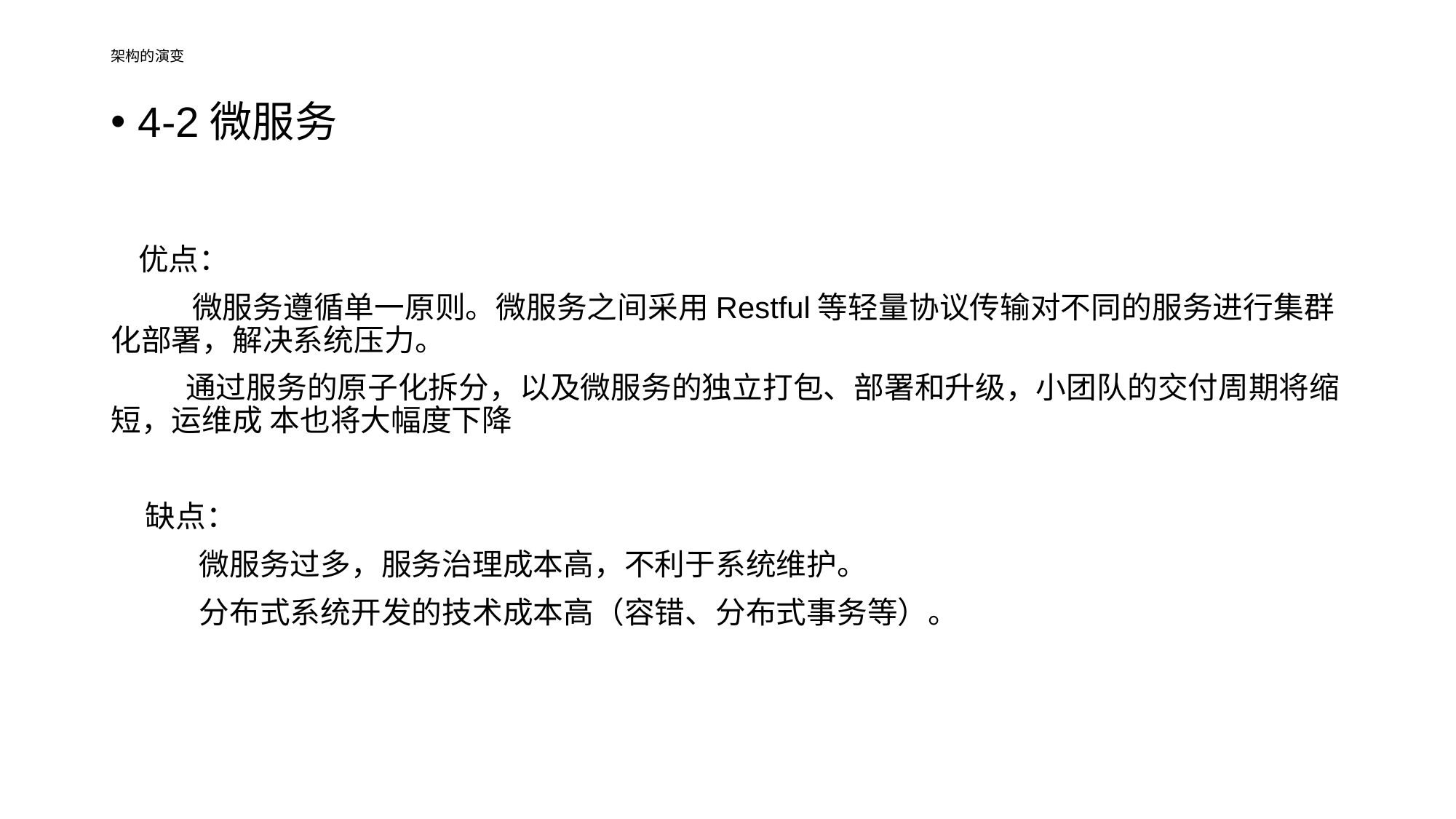

# 架构的演变
4-2微服务

   优点：
           微服务遵循单一原则。微服务之间采用Restful等轻量协议传输对不同的服务进行集群化部署，解决系统压力。
          通过服务的原子化拆分，以及微服务的独立打包、部署和升级，小团队的交付周期将缩短，运维成 本也将大幅度下降

    缺点：
            微服务过多，服务治理成本高，不利于系统维护。
            分布式系统开发的技术成本高（容错、分布式事务等）。